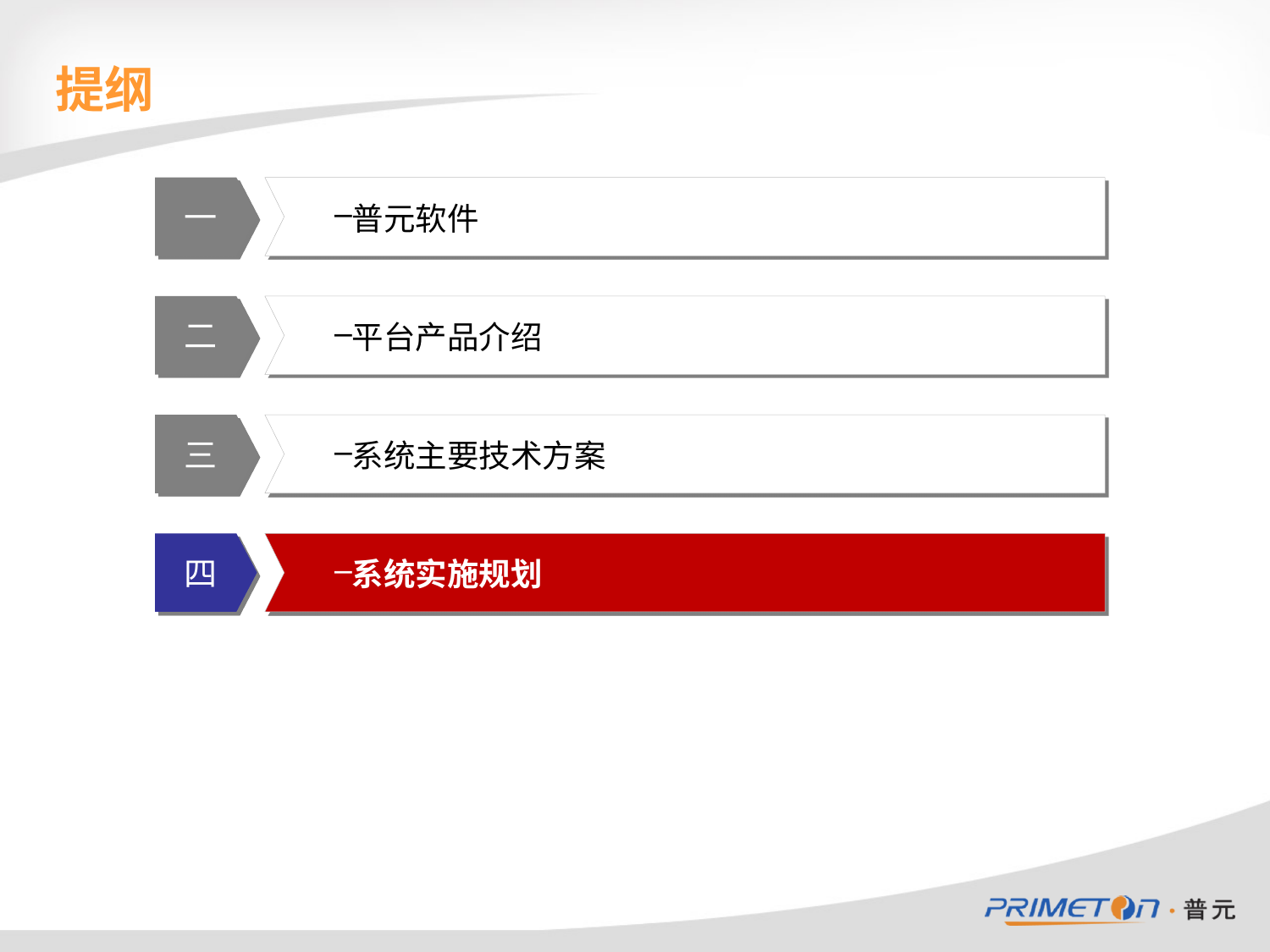

# 提纲
一

普元软件
二

平台产品介绍
三

系统主要技术方案
四

系统实施规划